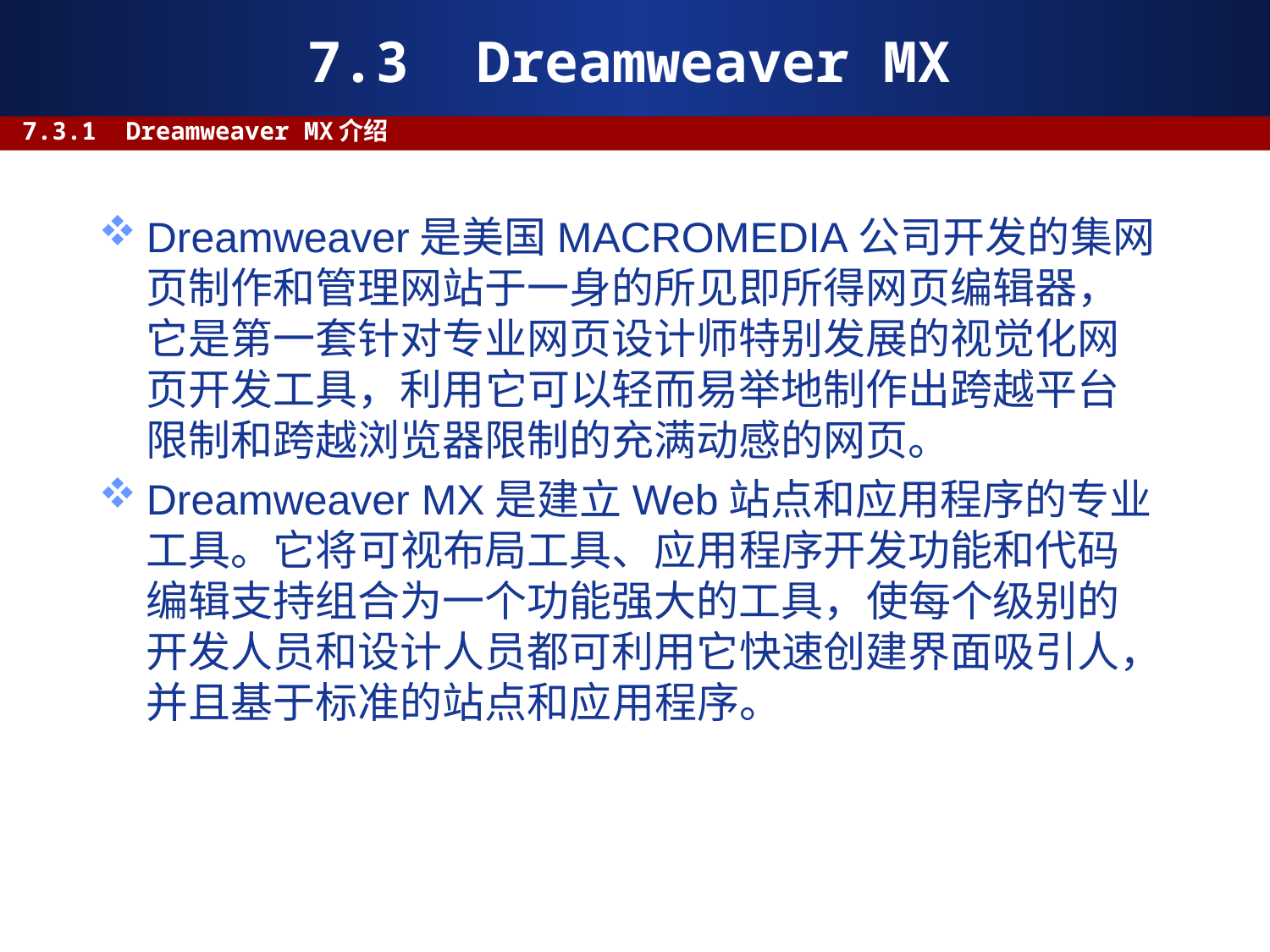

# 7.3  Dreamweaver MX
7.3.1  Dreamweaver MX介绍
Dreamweaver是美国MACROMEDIA公司开发的集网页制作和管理网站于一身的所见即所得网页编辑器，它是第一套针对专业网页设计师特别发展的视觉化网页开发工具，利用它可以轻而易举地制作出跨越平台限制和跨越浏览器限制的充满动感的网页。
Dreamweaver MX是建立Web站点和应用程序的专业工具。它将可视布局工具、应用程序开发功能和代码编辑支持组合为一个功能强大的工具，使每个级别的开发人员和设计人员都可利用它快速创建界面吸引人，并且基于标准的站点和应用程序。